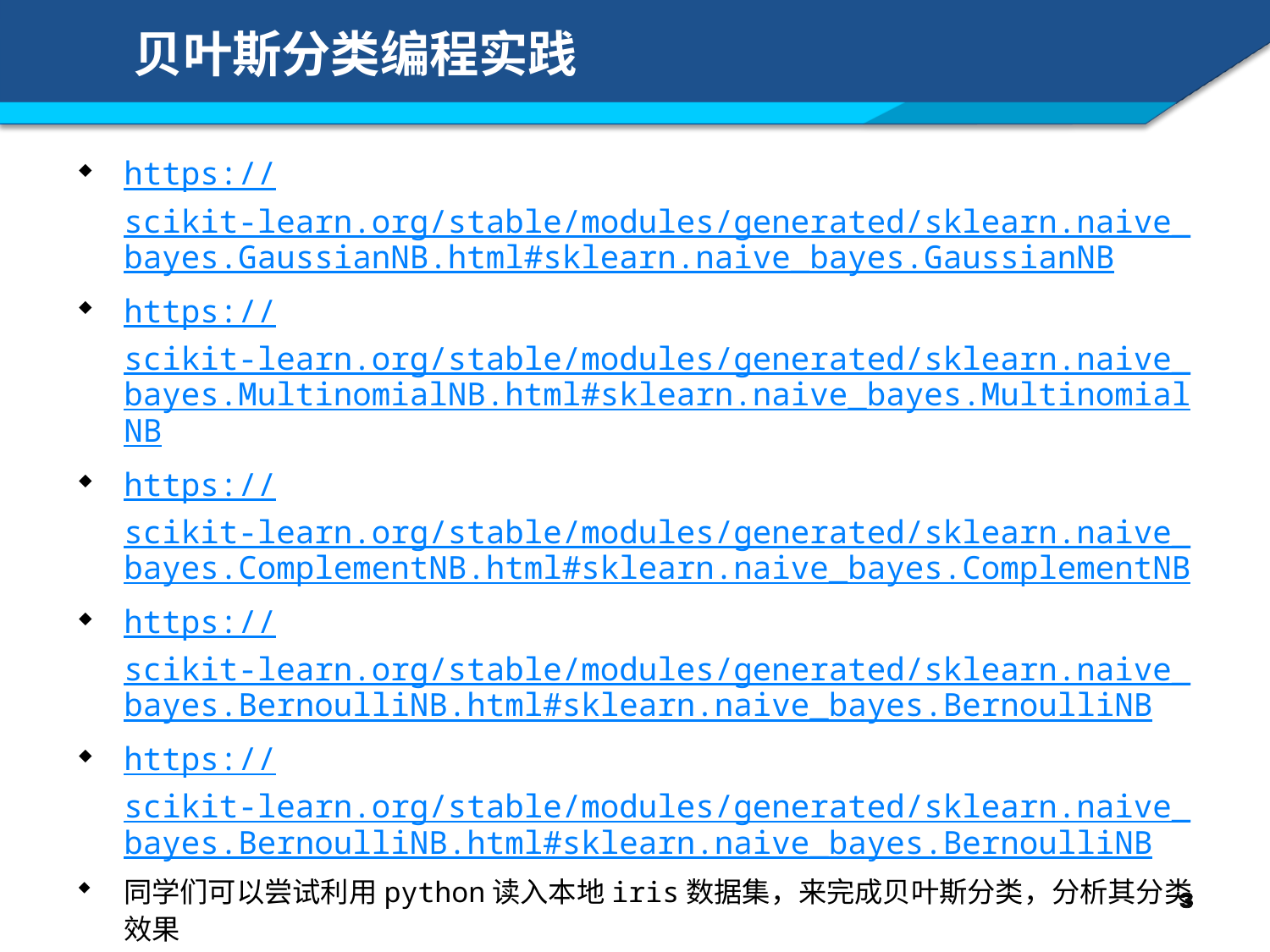

# 贝叶斯分类编程实践
https://scikit-learn.org/stable/modules/generated/sklearn.naive_bayes.GaussianNB.html#sklearn.naive_bayes.GaussianNB
https://scikit-learn.org/stable/modules/generated/sklearn.naive_bayes.MultinomialNB.html#sklearn.naive_bayes.MultinomialNB
https://scikit-learn.org/stable/modules/generated/sklearn.naive_bayes.ComplementNB.html#sklearn.naive_bayes.ComplementNB
https://scikit-learn.org/stable/modules/generated/sklearn.naive_bayes.BernoulliNB.html#sklearn.naive_bayes.BernoulliNB
https://scikit-learn.org/stable/modules/generated/sklearn.naive_bayes.BernoulliNB.html#sklearn.naive_bayes.BernoulliNB
同学们可以尝试利用python读入本地iris数据集，来完成贝叶斯分类，分析其分类效果
3